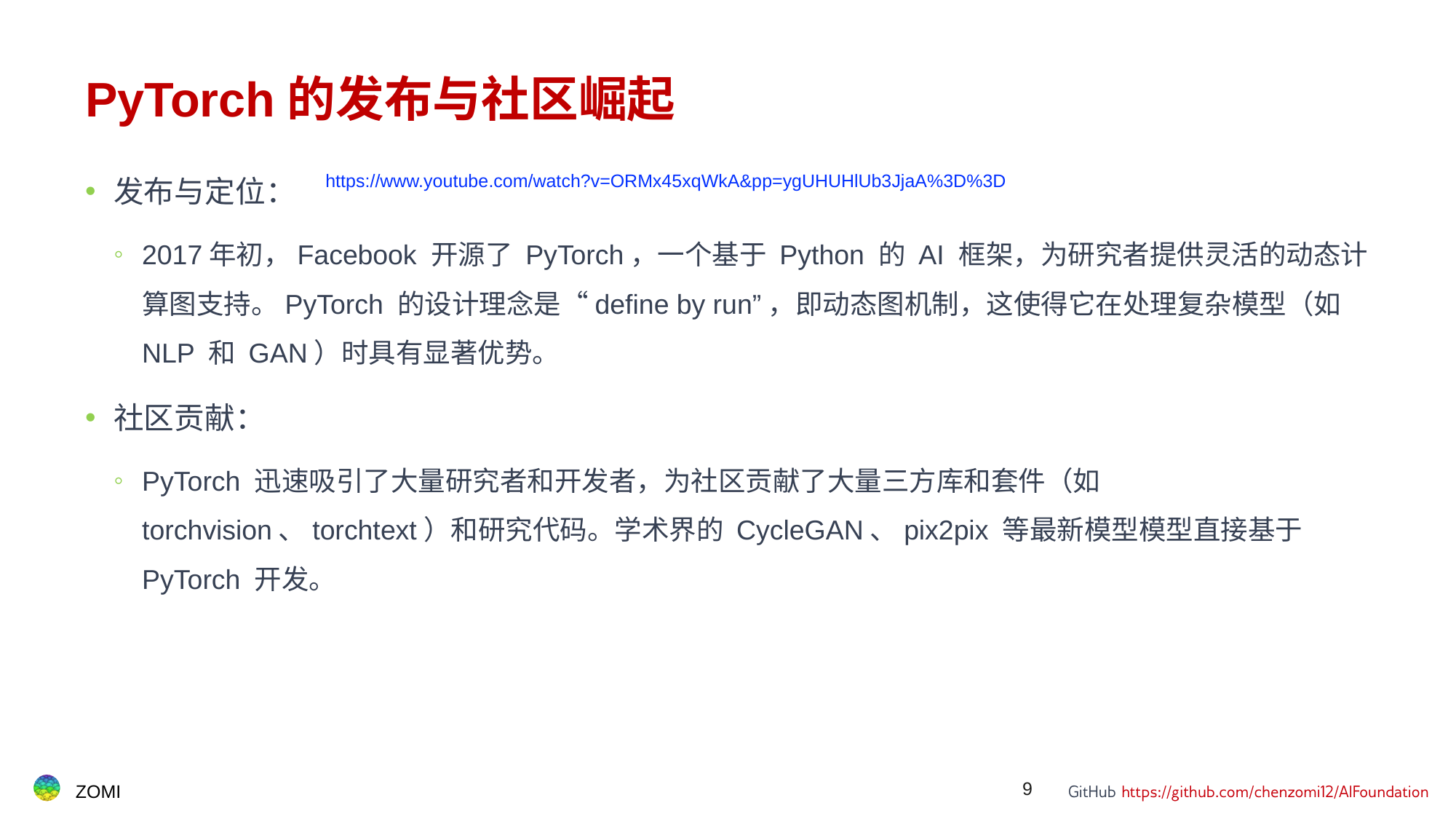

# PyTorch的发布与社区崛起
发布与定位：
2017年初，Facebook 开源了 PyTorch，一个基于 Python 的 AI 框架，为研究者提供灵活的动态计算图支持。PyTorch 的设计理念是“define by run”，即动态图机制，这使得它在处理复杂模型（如 NLP 和 GAN）时具有显著优势。
社区贡献：
PyTorch 迅速吸引了大量研究者和开发者，为社区贡献了大量三方库和套件（如 torchvision、torchtext）和研究代码。学术界的 CycleGAN、pix2pix 等最新模型模型直接基于 PyTorch 开发。
https://www.youtube.com/watch?v=ORMx45xqWkA&pp=ygUHUHlUb3JjaA%3D%3D